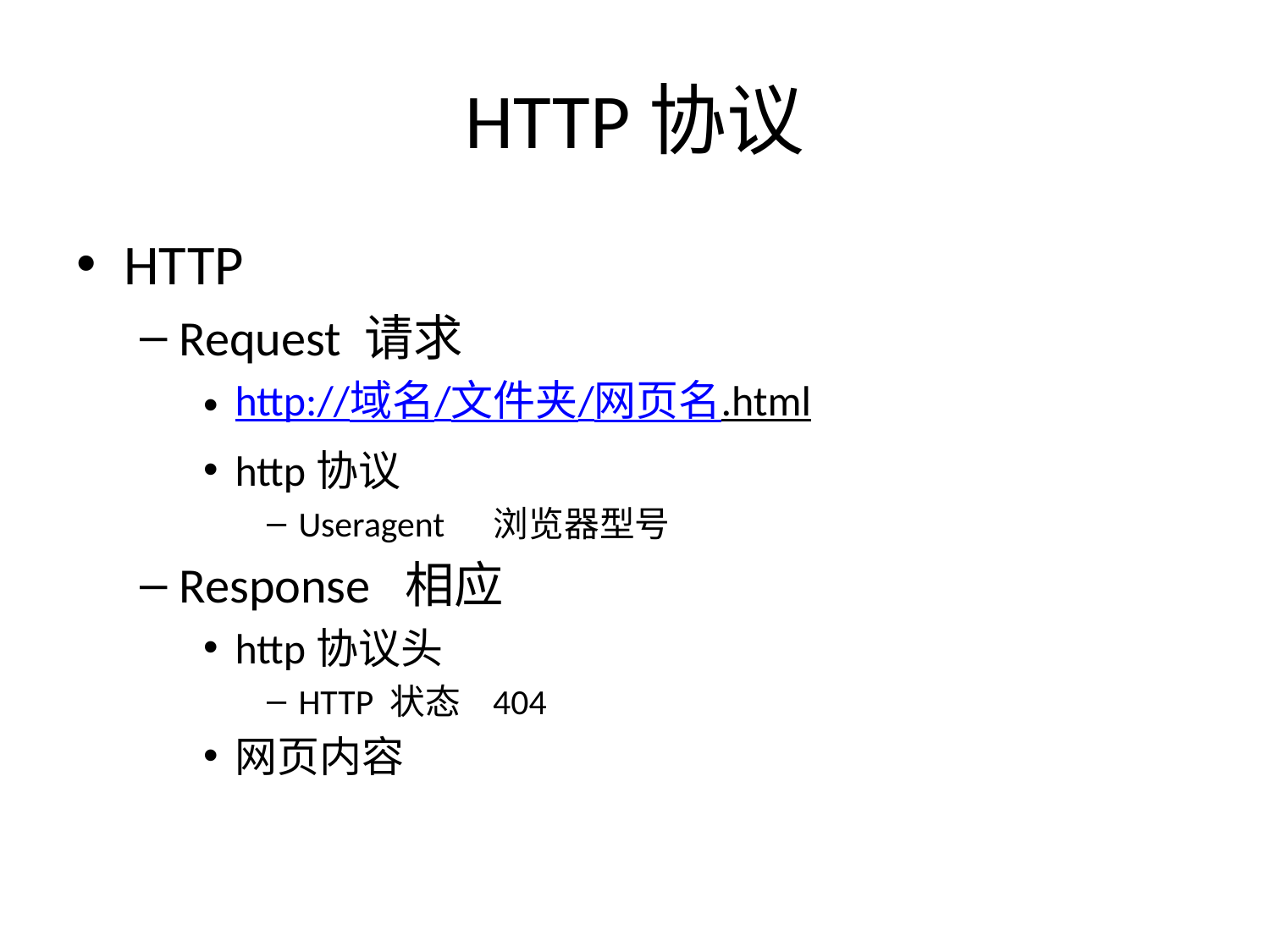

# HTTP协议
HTTP
Request 请求
http://域名/文件夹/网页名.html
http协议
Useragent     浏览器型号
Response  相应
http协议头
HTTP 状态   404
网页内容